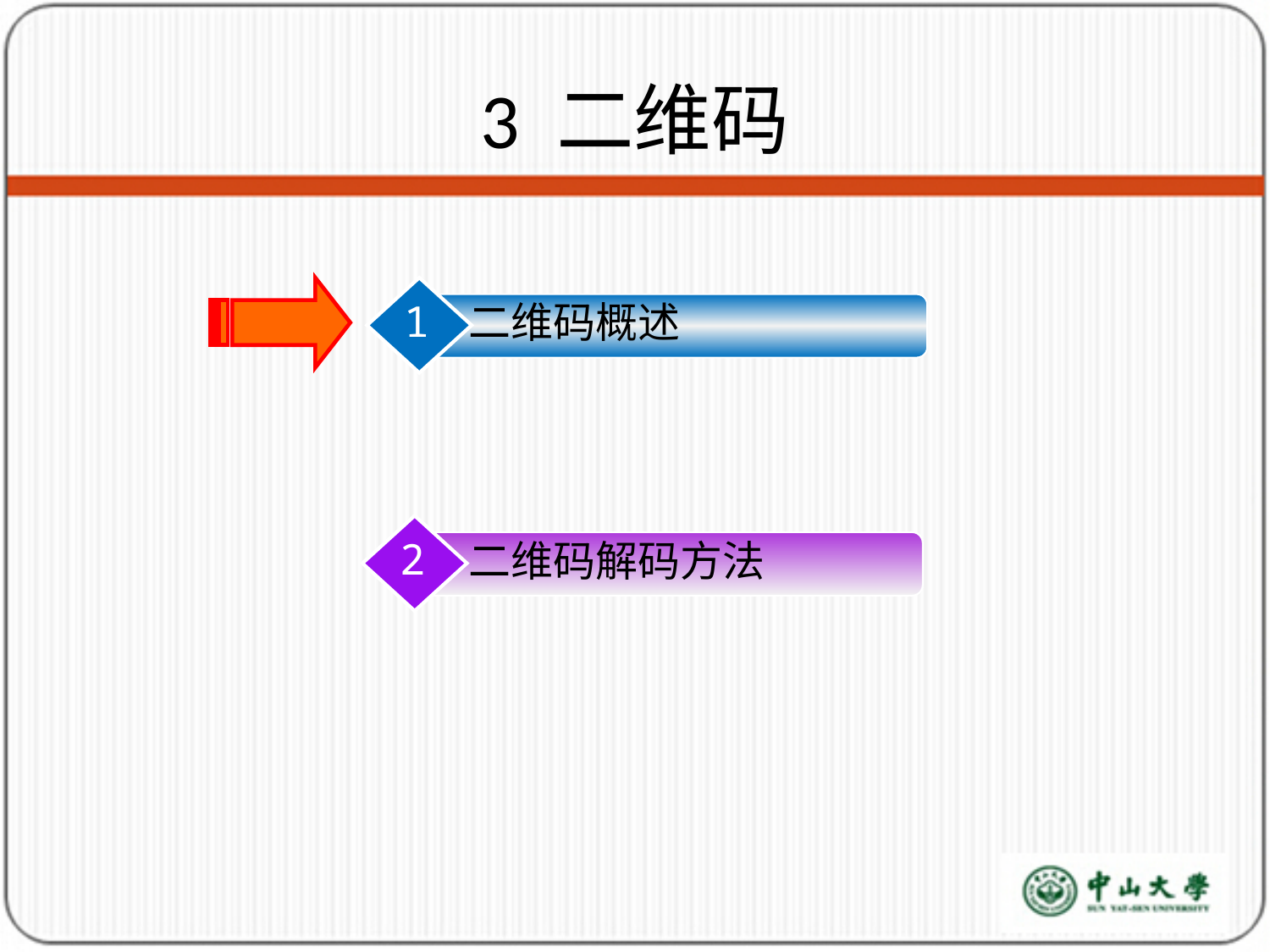

# 3 二维码

1
二维码概述

2
二维码解码方法